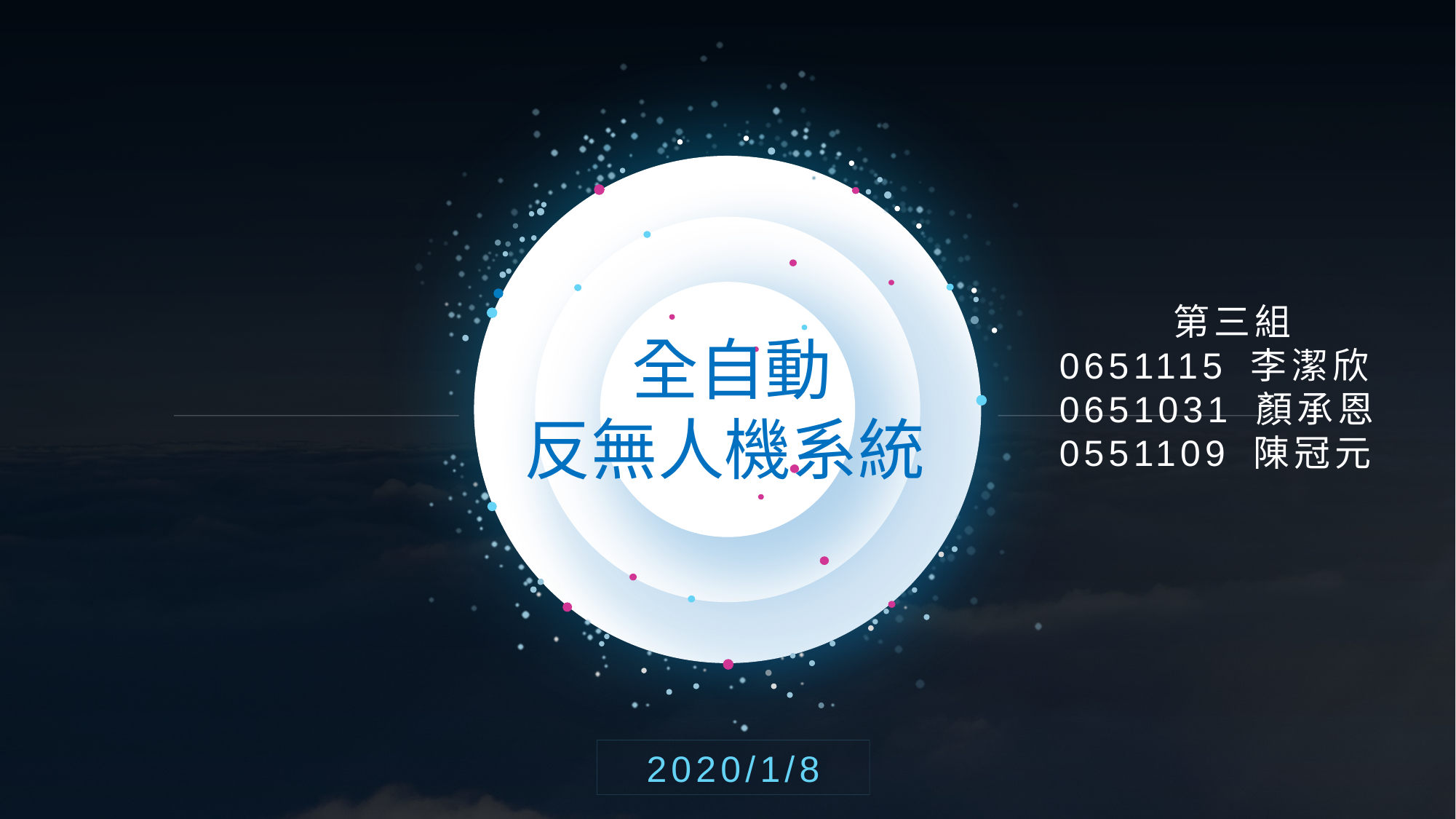

第三組
 0651115 李潔欣
 0651031 顏承恩
 0551109 陳冠元

全自動
反無人機系統

2020/1/8